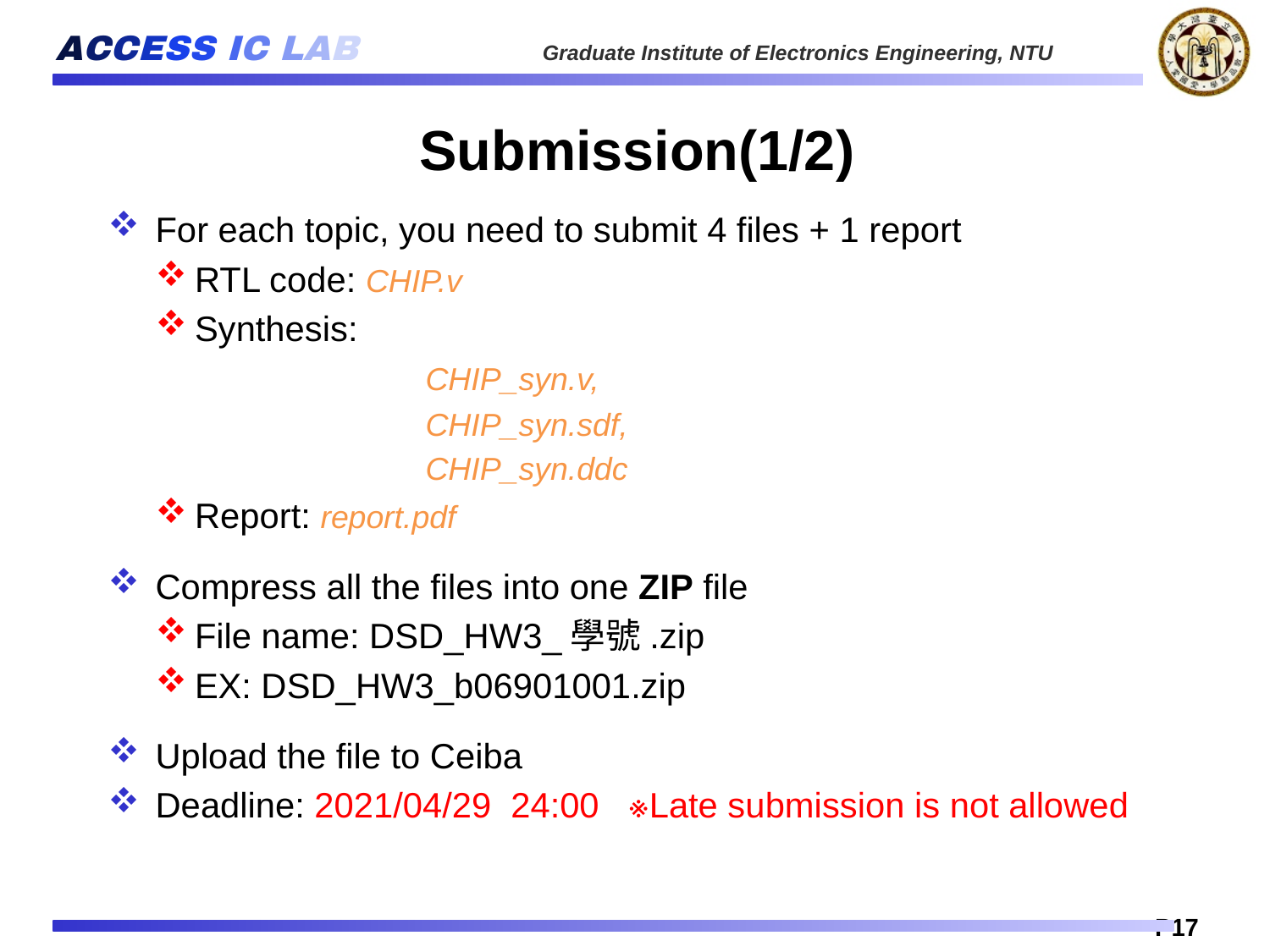

pp. 17
# Submission(1/2)
For each topic, you need to submit 4 files + 1 report
RTL code: CHIP.v
Synthesis:
		CHIP_syn.v,
		CHIP_syn.sdf,
		CHIP_syn.ddc
Report: report.pdf
Compress all the files into one ZIP file
File name: DSD_HW3_學號.zip
EX: DSD_HW3_b06901001.zip
Upload the file to Ceiba
Deadline: 2021/04/29  24:00   ※Late submission is not allowed